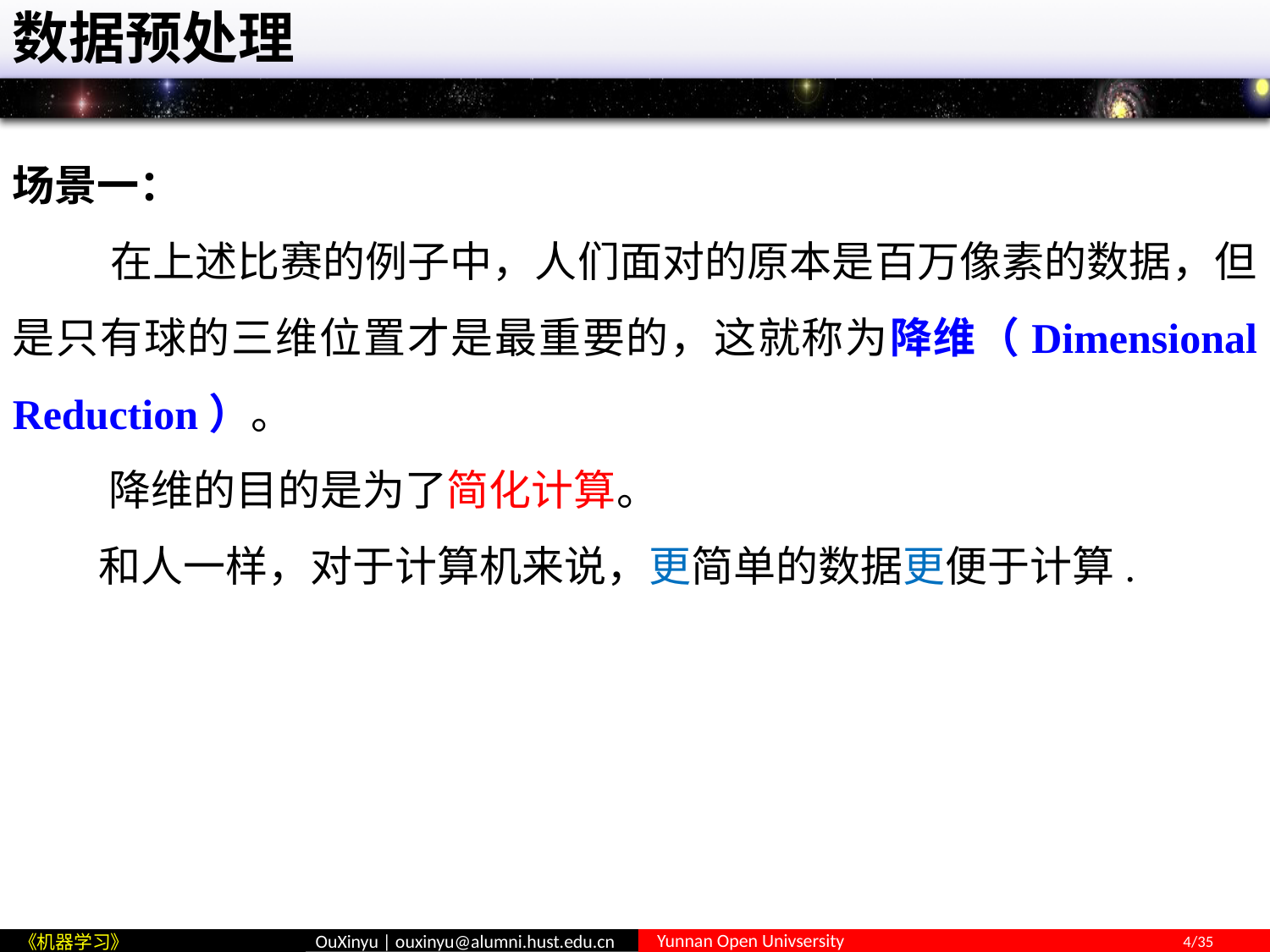

# 数据预处理
场景一：
         在上述比赛的例子中，人们面对的原本是百万像素的数据，但是只有球的三维位置才是最重要的，这就称为降维（Dimensional Reduction）。
         降维的目的是为了简化计算。
        和人一样，对于计算机来说，更简单的数据更便于计算.